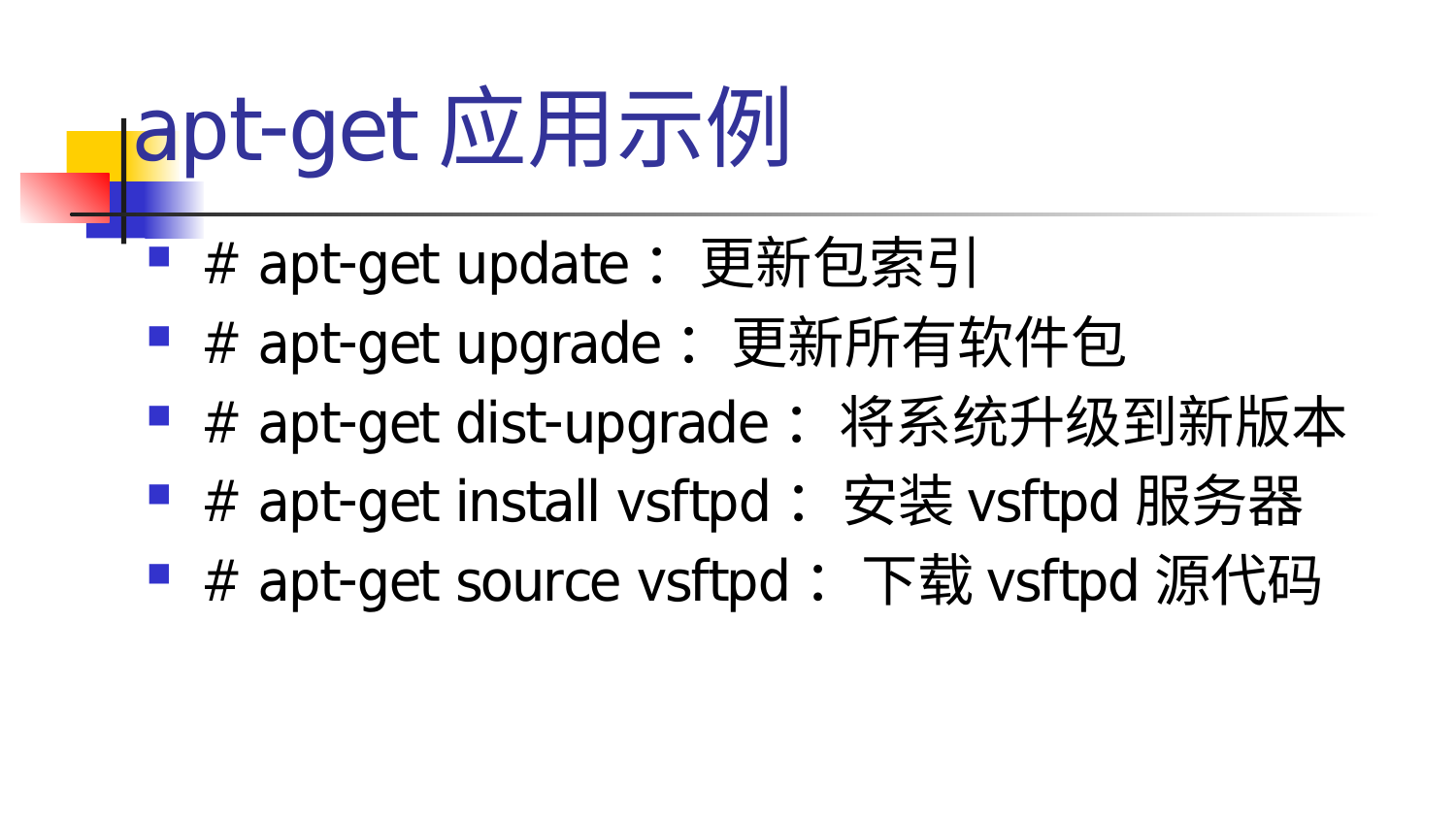

# apt-get应用示例
# apt-get update：更新包索引
# apt-get upgrade：更新所有软件包
# apt-get dist-upgrade：将系统升级到新版本
# apt-get install vsftpd：安装vsftpd服务器
# apt-get source vsftpd：下载vsftpd源代码